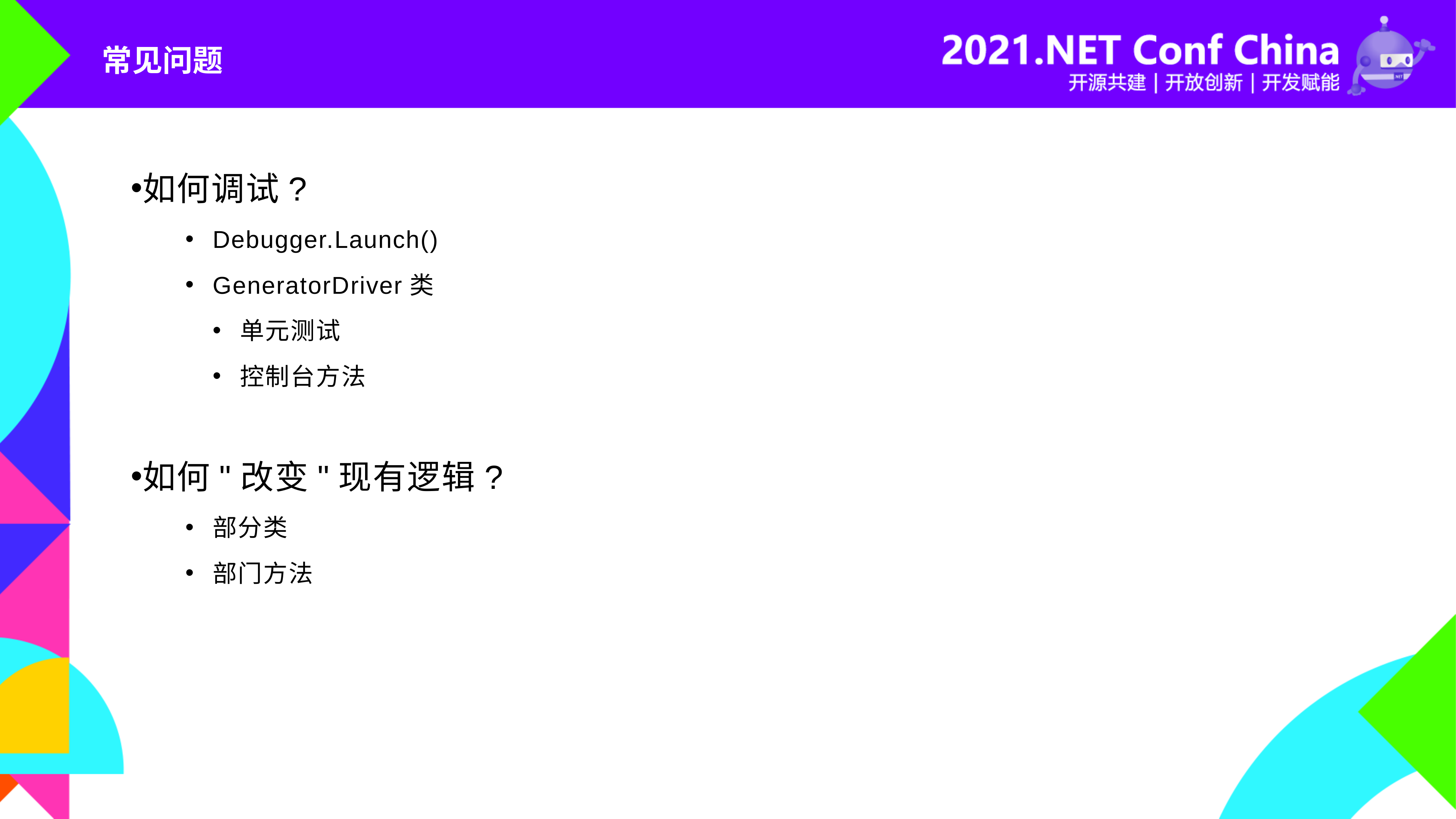

常见问题
如何调试?
Debugger.Launch()
GeneratorDriver类
单元测试
控制台方法

如何"改变"现有逻辑?
部分类
部门方法